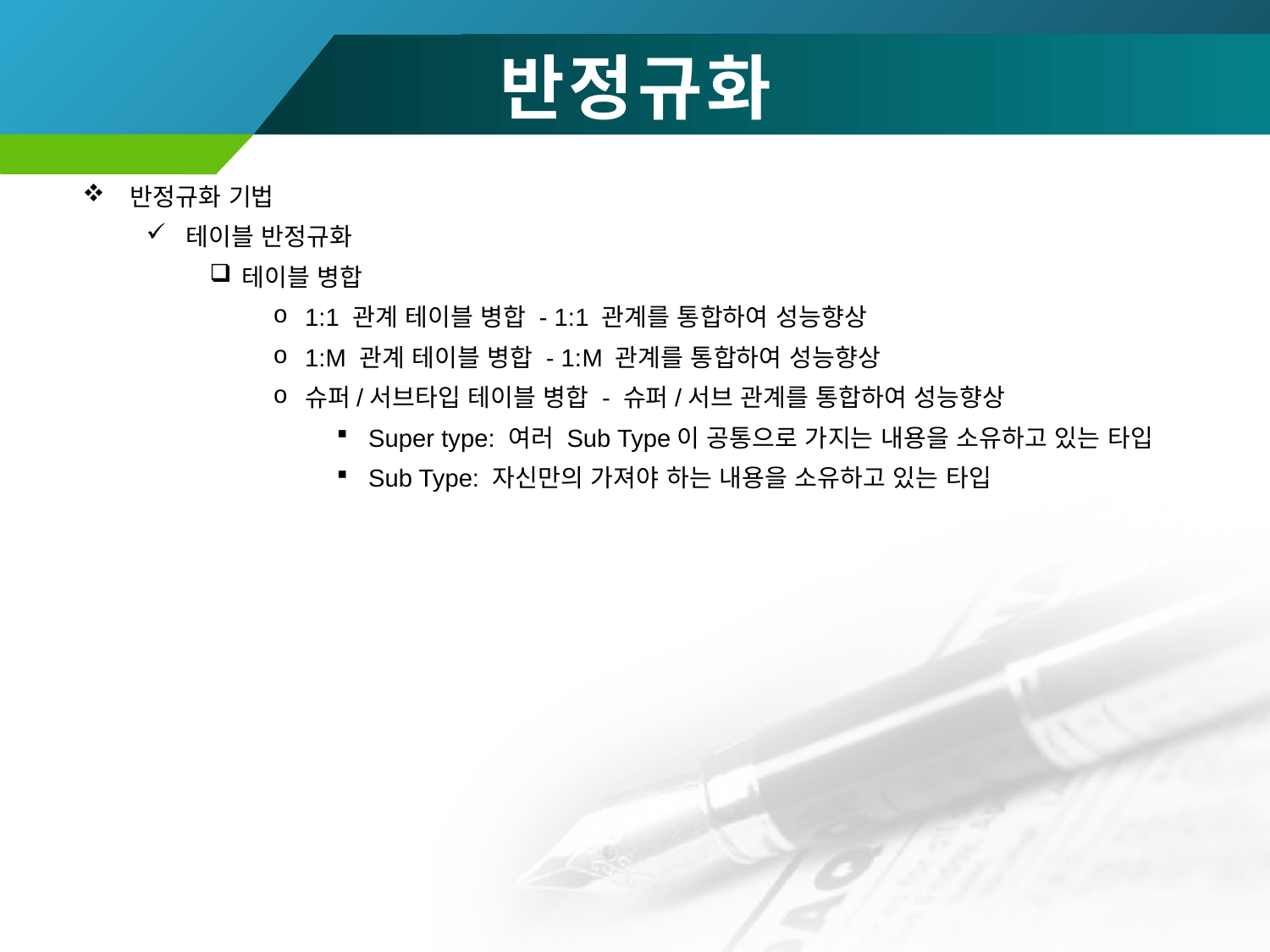

# 반정규화
반정규화 기법
테이블 반정규화
테이블 병합
1:1 관계 테이블 병합 - 1:1 관계를 통합하여 성능향상
1:M 관계 테이블 병합 - 1:M 관계를 통합하여 성능향상
슈퍼/서브타입 테이블 병합 - 슈퍼/서브 관계를 통합하여 성능향상
Super type: 여러 Sub Type이 공통으로 가지는 내용을 소유하고 있는 타입
Sub Type: 자신만의 가져야 하는 내용을 소유하고 있는 타입